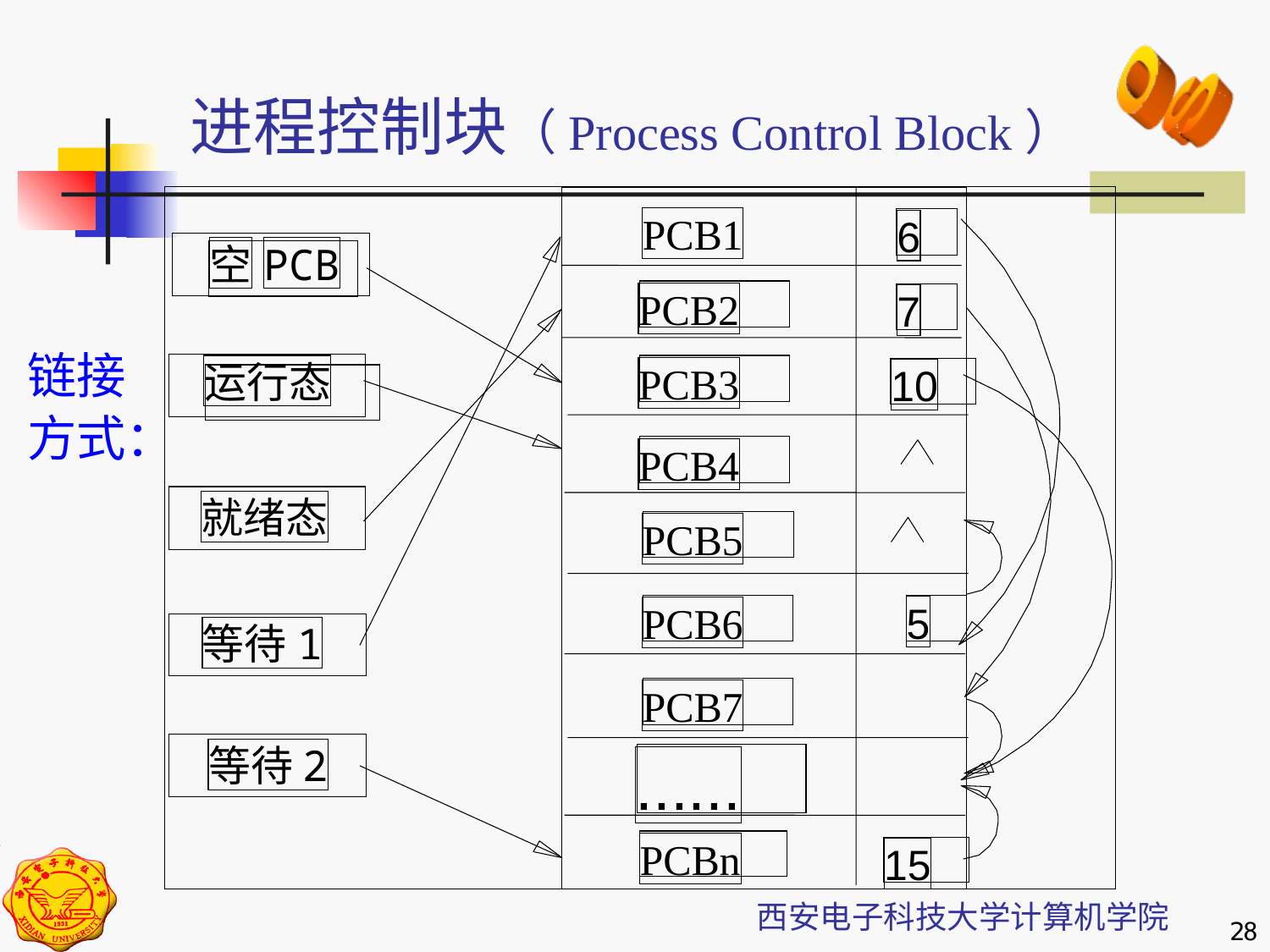

进程控制块（Process Control Block）

PCB1

6

空
PCB

PCB2

7

运行态

PCB3

10

PCB4

就绪态

PCB5

5
PCB6

等待1

PCB7

等待2

......

PCBn

15

链接
方式：
28